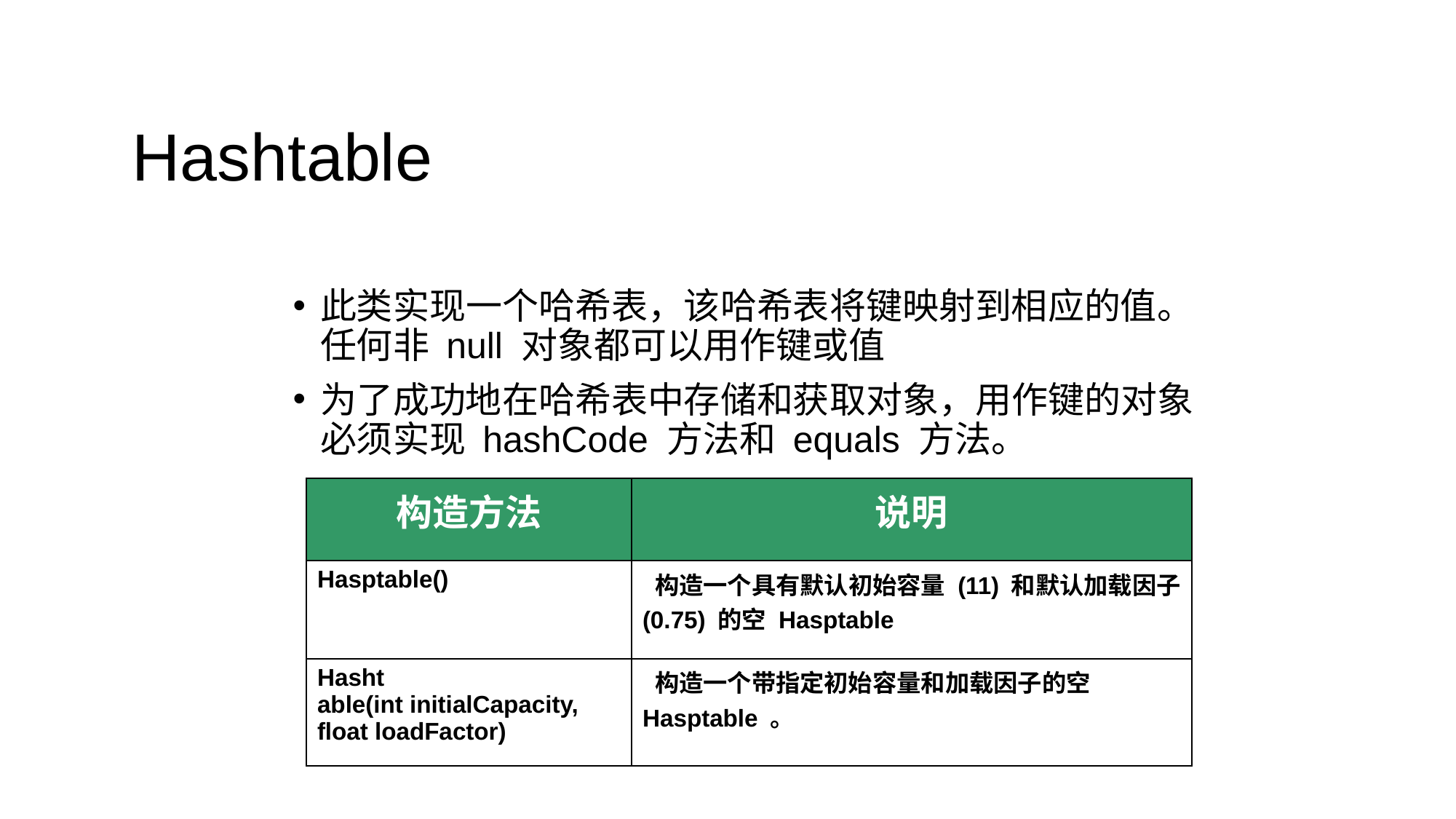

# Hashtable
此类实现一个哈希表，该哈希表将键映射到相应的值。任何非 null 对象都可以用作键或值
为了成功地在哈希表中存储和获取对象，用作键的对象必须实现 hashCode 方法和 equals 方法。
| 构造方法 | 说明 |
| --- | --- |
| Hasptable() | 构造一个具有默认初始容量 (11) 和默认加载因子 (0.75) 的空 Hasptable |
| Hashtable(int initialCapacity, float loadFactor) | 构造一个带指定初始容量和加载因子的空 Hasptable 。 |